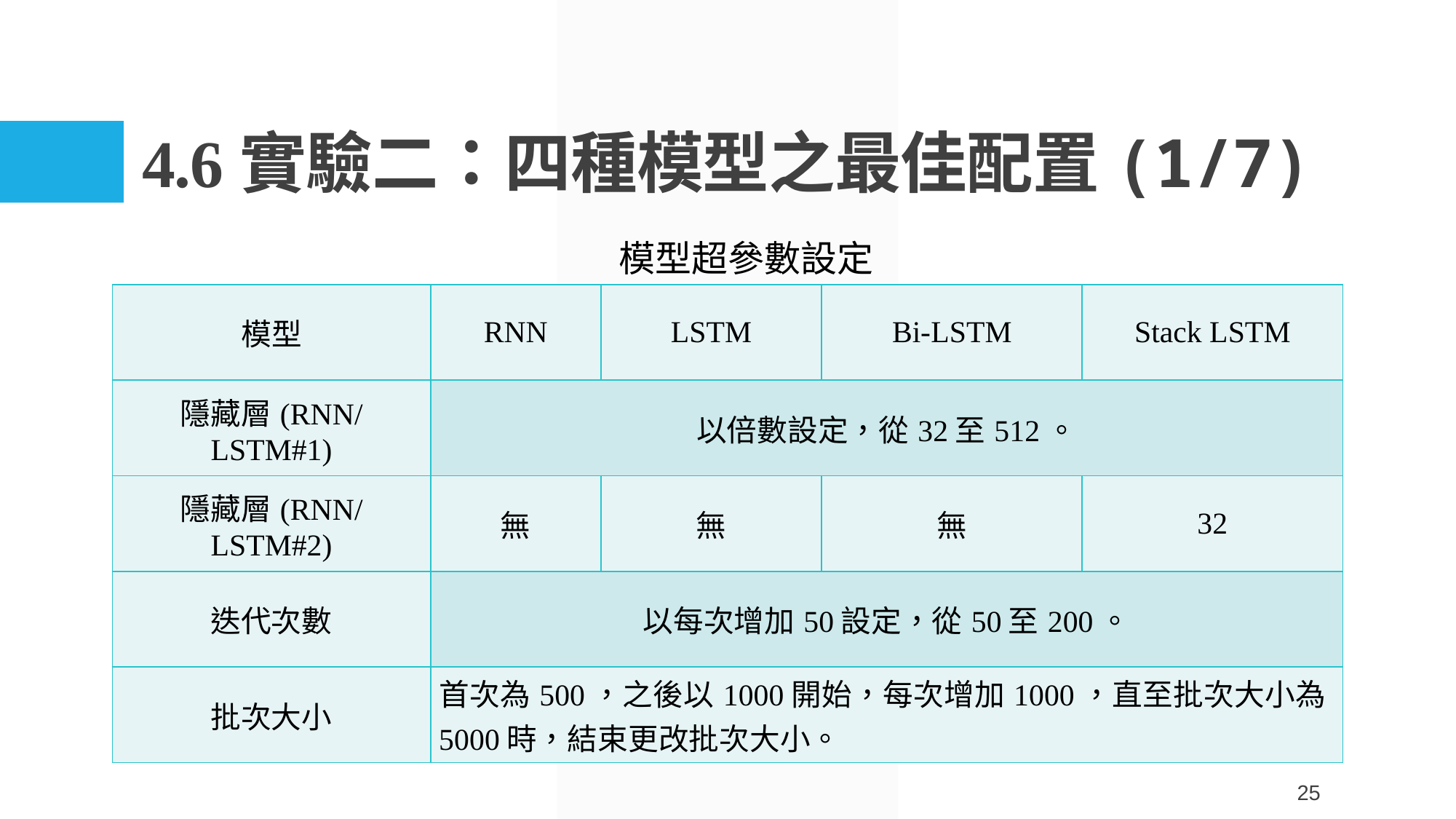

# 4.6實驗二：四種模型之最佳配置(1/7)
模型超參數設定
| 模型 | RNN | LSTM | Bi-LSTM | Stack LSTM |
| --- | --- | --- | --- | --- |
| 隱藏層(RNN/LSTM#1) | 以倍數設定，從32至512。 |  |  |  |
| 隱藏層(RNN/LSTM#2) | 無 | 無 | 無 | 32 |
| 迭代次數 | 以每次增加50設定，從50至200。 |  |  |  |
| 批次大小 | 首次為500，之後以1000開始，每次增加1000，直至批次大小為5000時，結束更改批次大小。 |  |  |  |
25